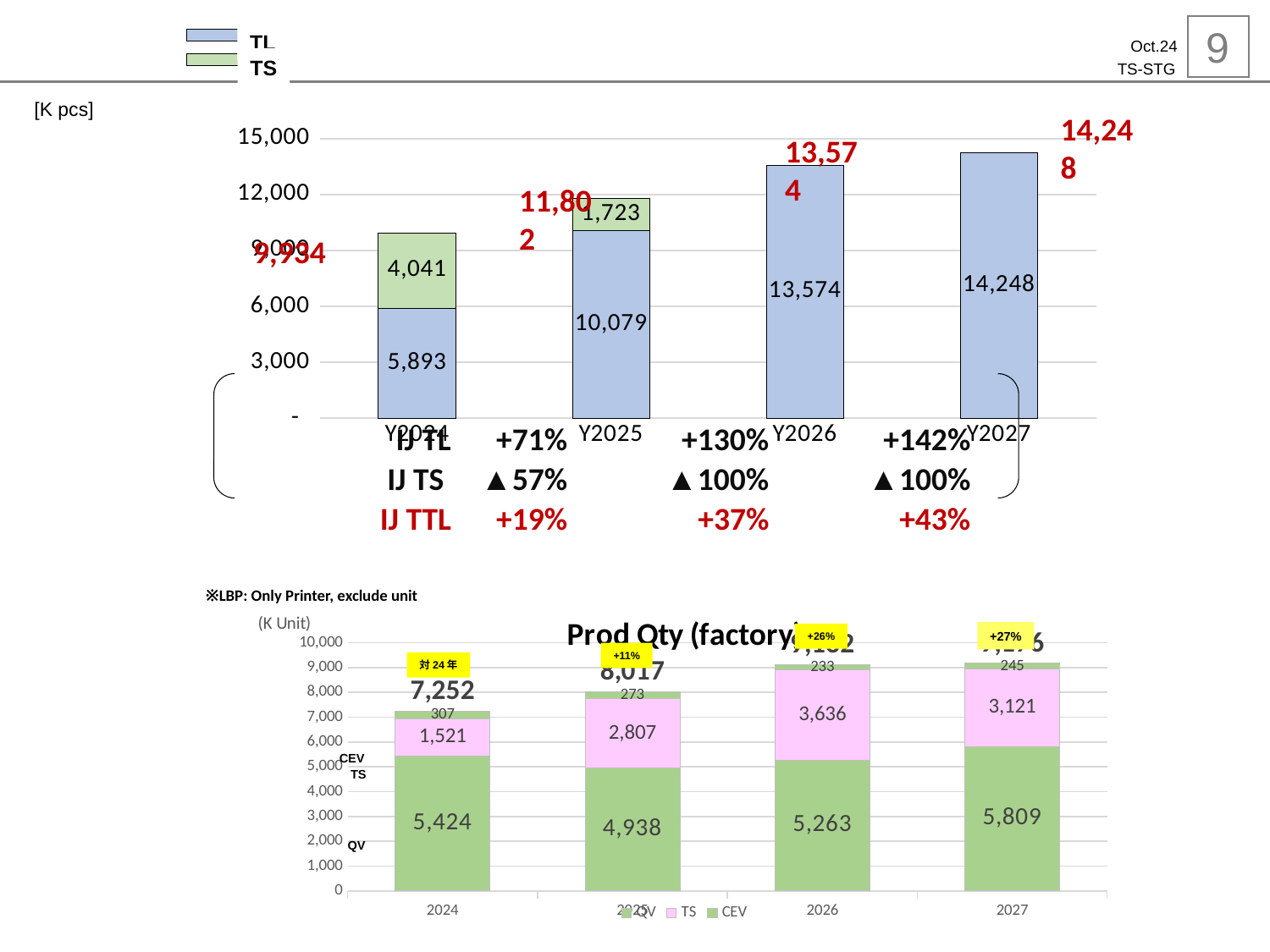

TL

TS

[K pcs]
14,248

### Chart

| Category | TL IJ | TS IJ | TTL |
|---|---|---|---|
| Y2024 | 5892.764 | 4041.213 | 11455.201000000001 |
| Y2025 | 10078.874009325 | 1723.00113508006 | 14490.930639474558 |
| Y2026 | 13573.8532139242 | 0.0 | 16838.245212129485 |
| Y2027 | 14247.5237173238 | 0.0 | 17228.93750921154 |
13,574
11,802
9,934

| IJ TL | +71% | +130% | +142% |
| --- | --- | --- | --- |
| IJ TS | ▲57% | ▲100% | ▲100% |
| IJ TTL | +19% | +37% | +43% |
※LBP: Only Printer, exclude unit

### Chart: Prod Qty (factory)

| Category | QV | TS | CEV | Total |
|---|---|---|---|---|
| 2024 | 5424.292 | 1521.224 | 306.938 | 7252.454000000001 |
| 2025 | 4937.695193686795 | 2807.123940381241 | 272.6434712389381 | 8017.462605306975 |
| 2026 | 5262.521907074495 | 3635.995064787391 | 233.39010701133765 | 9131.907078873222 |
| 2027 | 5809.358091209834 | 3121.1659217913552 | 245.21251953207235 | 9175.736532533263 |
+27%
+26%
+11%
対24年
CEV
TS
QV
VS 3QBD